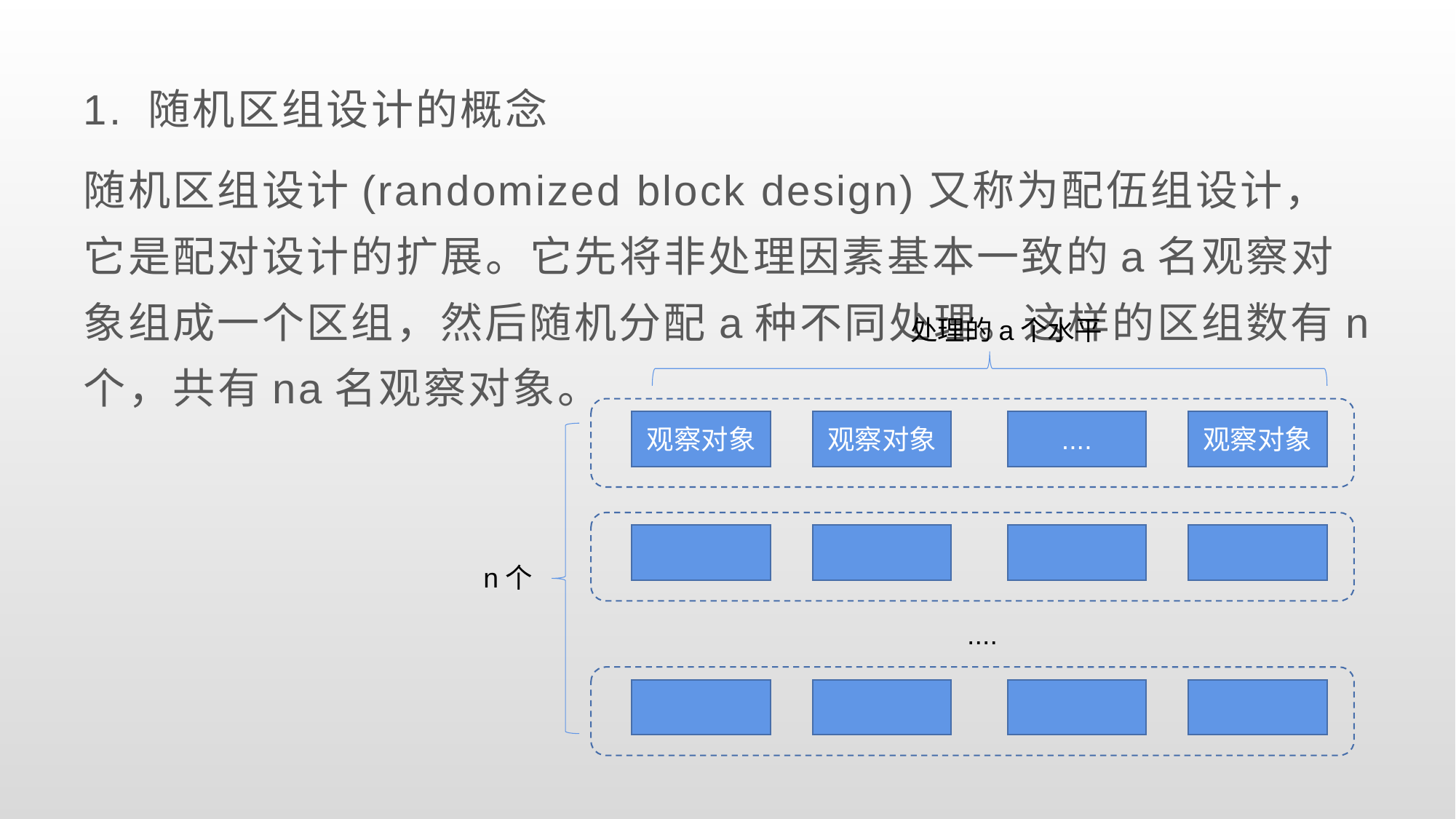

1. 随机区组设计的概念
随机区组设计(randomized block design)又称为配伍组设计，它是配对设计的扩展。它先将非处理因素基本一致的a名观察对象组成一个区组，然后随机分配a种不同处理。这样的区组数有n个，共有na名观察对象。

处理的a个水平

观察对象
观察对象
....
观察对象

....

n个